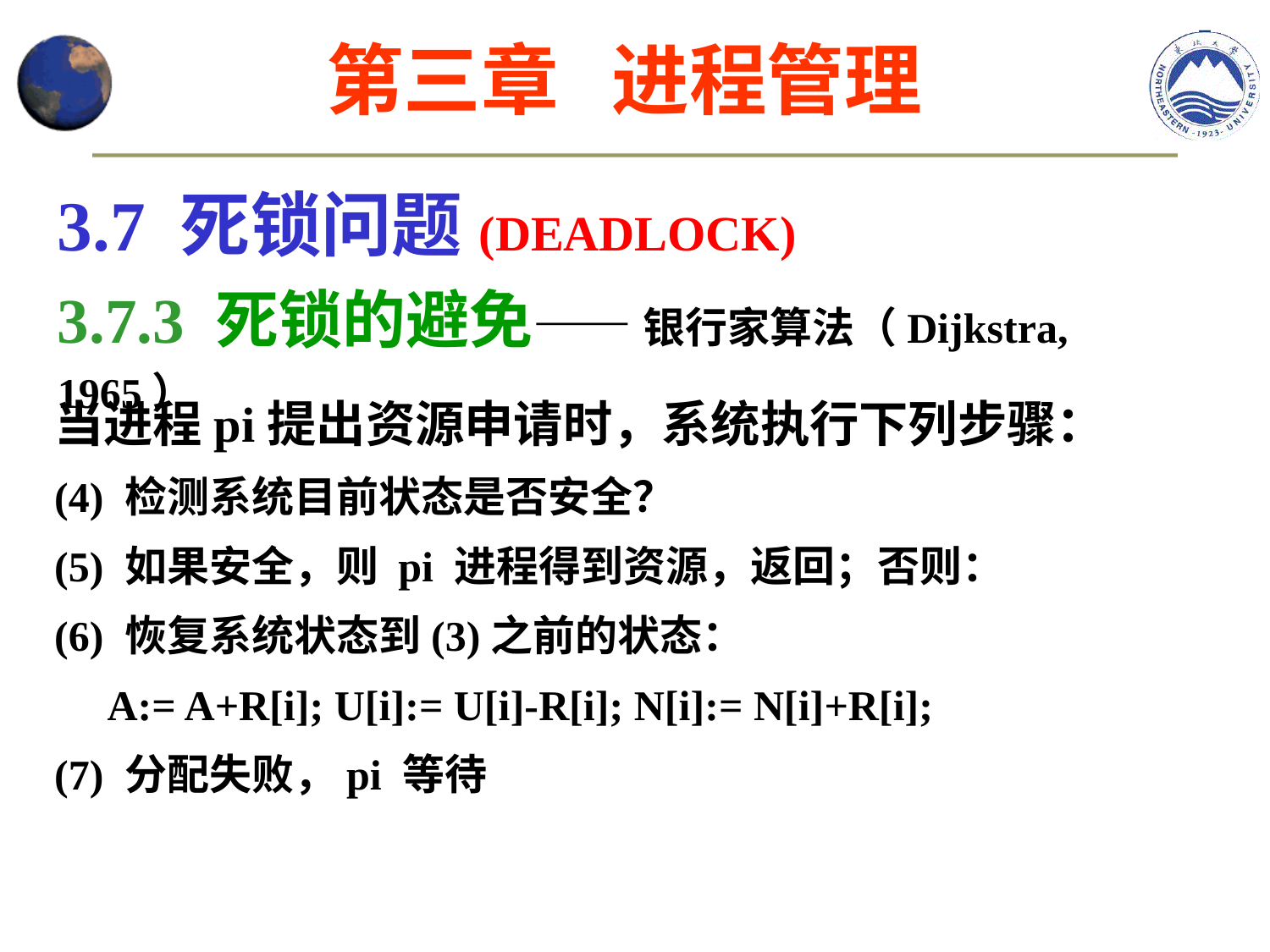

第三章   进程管理
3.7 死锁问题(DEADLOCK)
3.7.3 死锁的避免—— 银行家算法（Dijkstra, 1965）
当进程pi提出资源申请时，系统执行下列步骤：
(4) 检测系统目前状态是否安全？
(5) 如果安全，则 pi 进程得到资源，返回；否则：
(6) 恢复系统状态到(3)之前的状态：
     A:= A+R[i]; U[i]:= U[i]-R[i]; N[i]:= N[i]+R[i];
(7) 分配失败，pi 等待